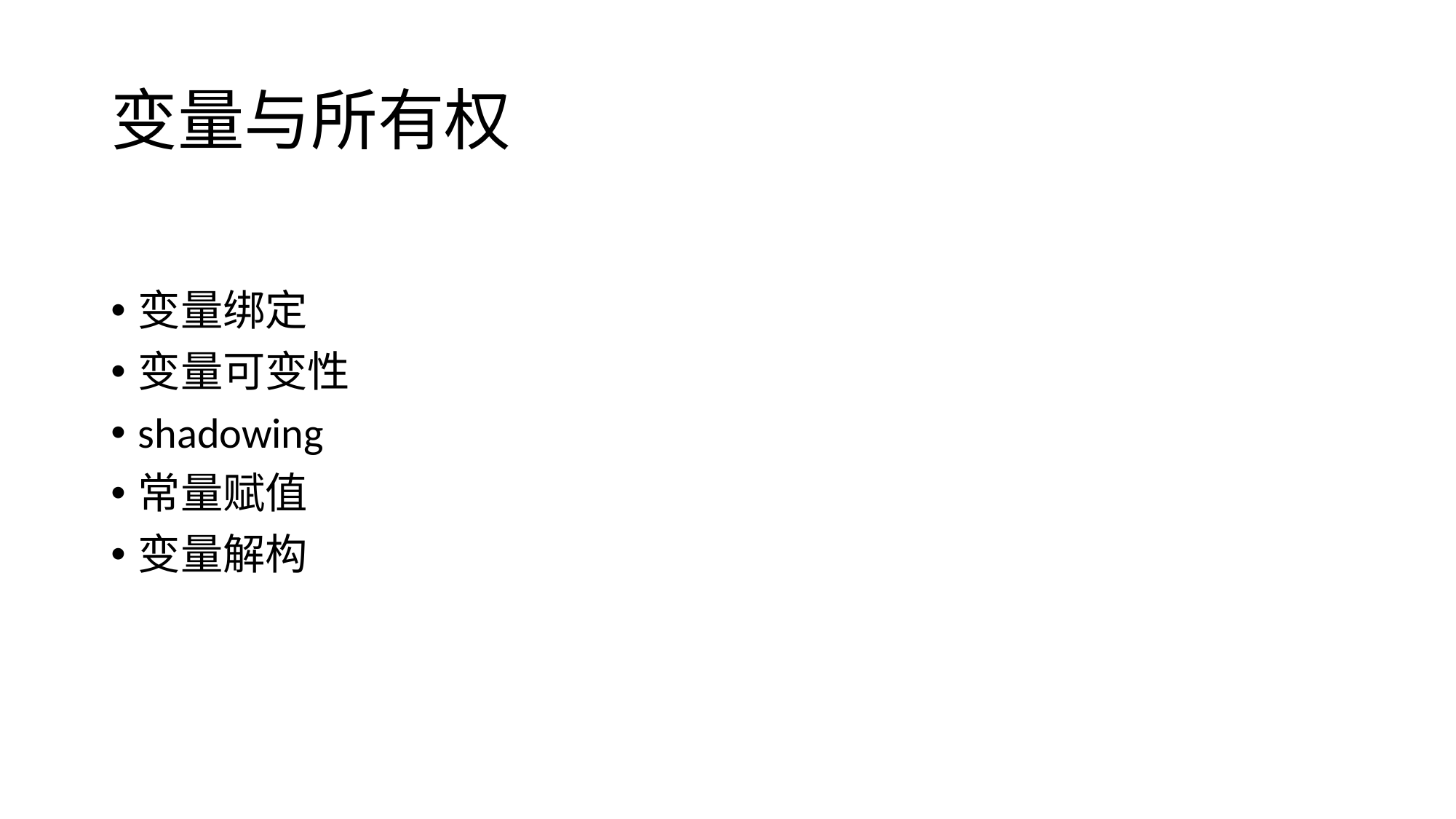

# 变量与所有权

变量绑定
变量可变性
shadowing
常量赋值
变量解构